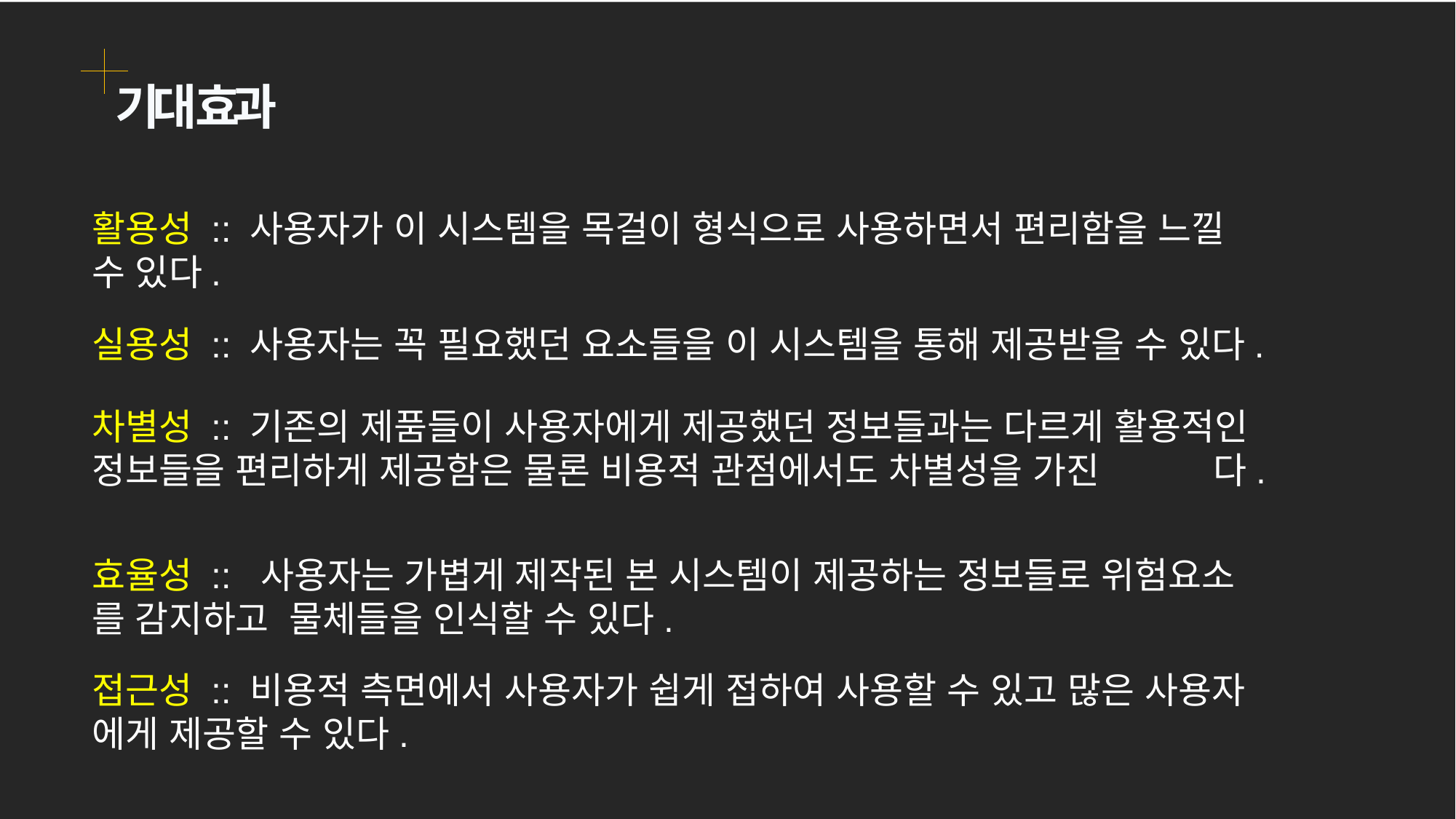

기대 효과
활용성 :: 사용자가 이 시스템을 목걸이 형식으로 사용하면서 편리함을 느낄 	   수 있다.
실용성 :: 사용자는 꼭 필요했던 요소들을 이 시스템을 통해 제공받을 수 있다.
차별성 :: 기존의 제품들이 사용자에게 제공했던 정보들과는 다르게 활용적인 	   정보들을 편리하게 제공함은 물론 비용적 관점에서도 차별성을 가진	   다.
효율성 ::  사용자는 가볍게 제작된 본 시스템이 제공하는 정보들로 위험요소	    를 감지하고  물체들을 인식할 수 있다.
접근성 :: 비용적 측면에서 사용자가 쉽게 접하여 사용할 수 있고 많은 사용자	   에게 제공할 수 있다.